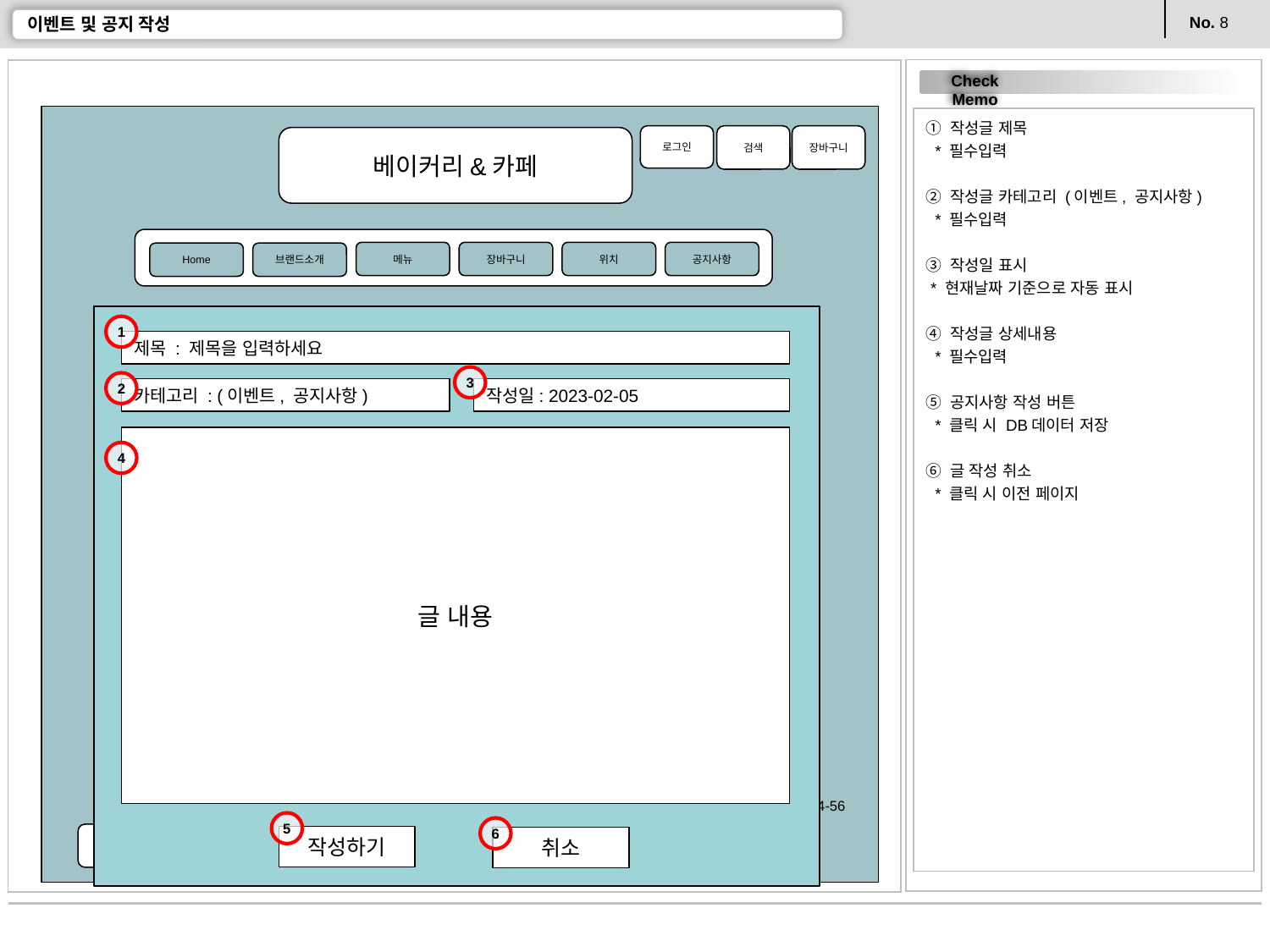

# 이벤트 및 공지 작성

로그인
검색
장바구니
베이커리&카페

메뉴
장바구니
위치
공지사항
Home
브랜드소개
상호명: 베이커리&카페
대표: 김철수
사업자등록번호: 123-45-67890
지도

서울특별시 관악구 신림동 1234-56
평일: 00:00 ~ 00:00
주말/공휴일: 00:00 ~ 00:00
크루모집
제휴업체 안내
① 작성글 제목
  * 필수입력

② 작성글 카테고리 (이벤트, 공지사항)
  * 필수입력

③ 작성일 표시
 * 현재날짜 기준으로 자동 표시

④ 작성글 상세내용
  * 필수입력

⑤ 공지사항 작성 버튼
  * 클릭 시 DB데이터 저장

⑥ 글 작성 취소
  * 클릭 시 이전 페이지

1
제목 : 제목을 입력하세요
3
2
카테고리 : (이벤트, 공지사항)
작성일: 2023-02-05
글 내용
4
5
6
작성하기
취소